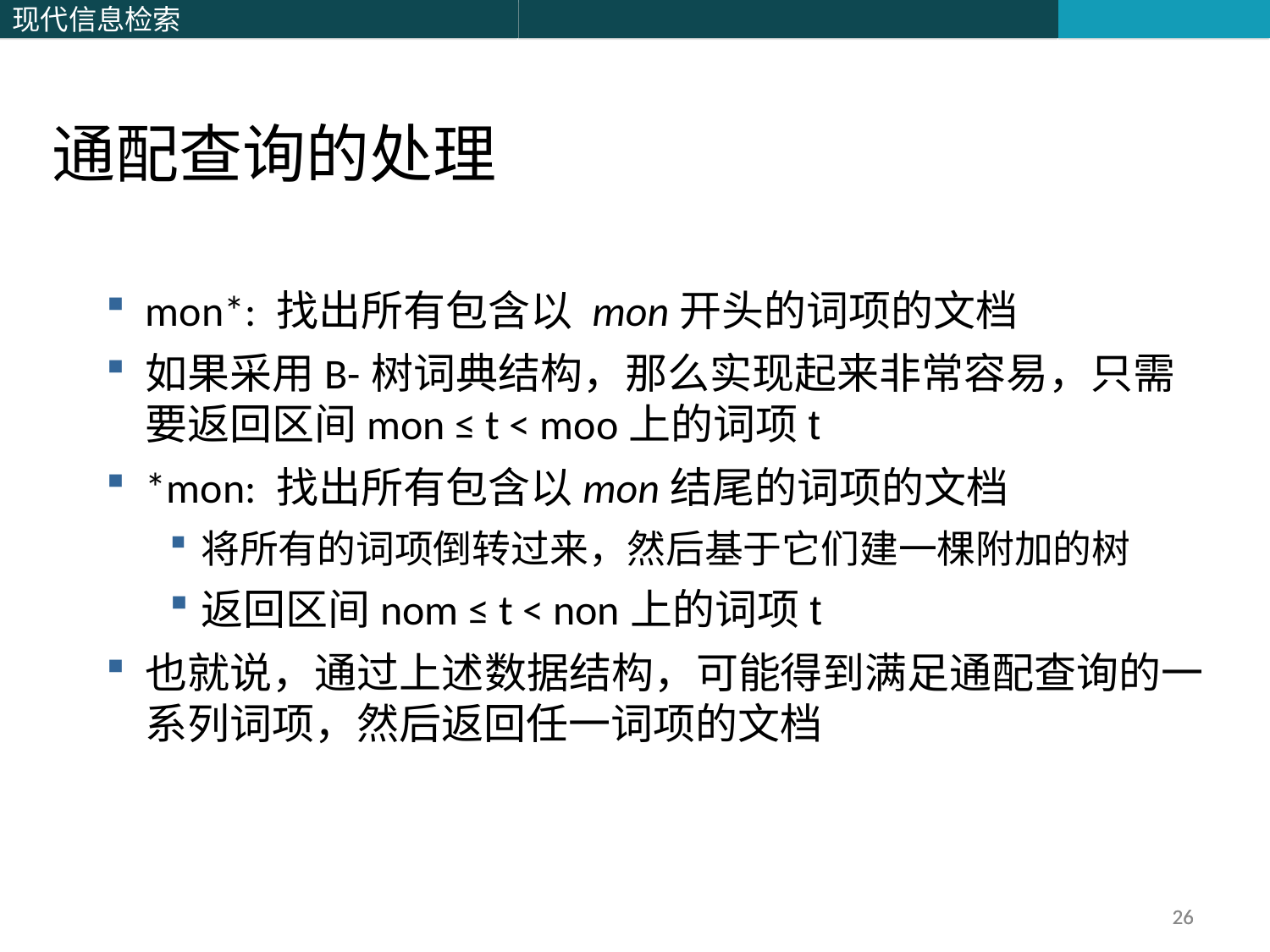

通配查询的处理
mon*: 找出所有包含以 mon开头的词项的文档
如果采用B-树词典结构，那么实现起来非常容易，只需要返回区间mon ≤ t < moo上的词项t
*mon: 找出所有包含以mon结尾的词项的文档
将所有的词项倒转过来，然后基于它们建一棵附加的树
返回区间nom ≤ t < non上的词项t
也就说，通过上述数据结构，可能得到满足通配查询的一系列词项，然后返回任一词项的文档
26
26